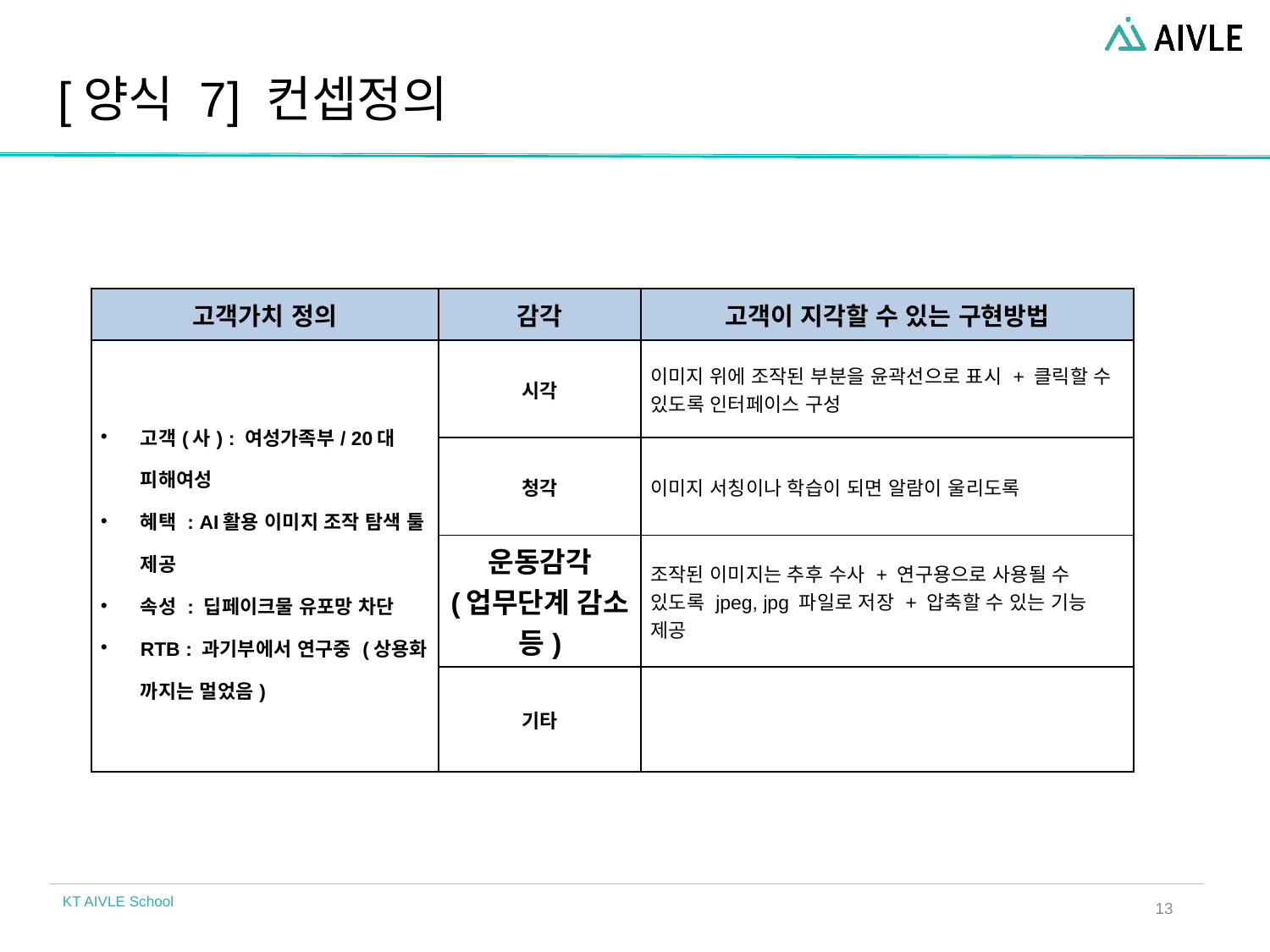

# [양식 7] 컨셉정의

| 고객가치 정의 | 감각 | 고객이 지각할 수 있는 구현방법 |
| --- | --- | --- |
| 고객(사) : 여성가족부/ 20대 피해여성 혜택 : AI활용 이미지 조작 탐색 툴 제공 속성 : 딥페이크물 유포망 차단 RTB : 과기부에서 연구중 (상용화 까지는 멀었음) | 시각 | 이미지 위에 조작된 부분을 윤곽선으로 표시 + 클릭할 수 있도록 인터페이스 구성 |
|  | 청각 | 이미지 서칭이나 학습이 되면 알람이 울리도록 |
|  | 운동감각 (업무단계 감소 등) | 조작된 이미지는 추후 수사 + 연구용으로 사용될 수 있도록 jpeg, jpg 파일로 저장 + 압축할 수 있는 기능 제공 |
|  | 기타 |  |